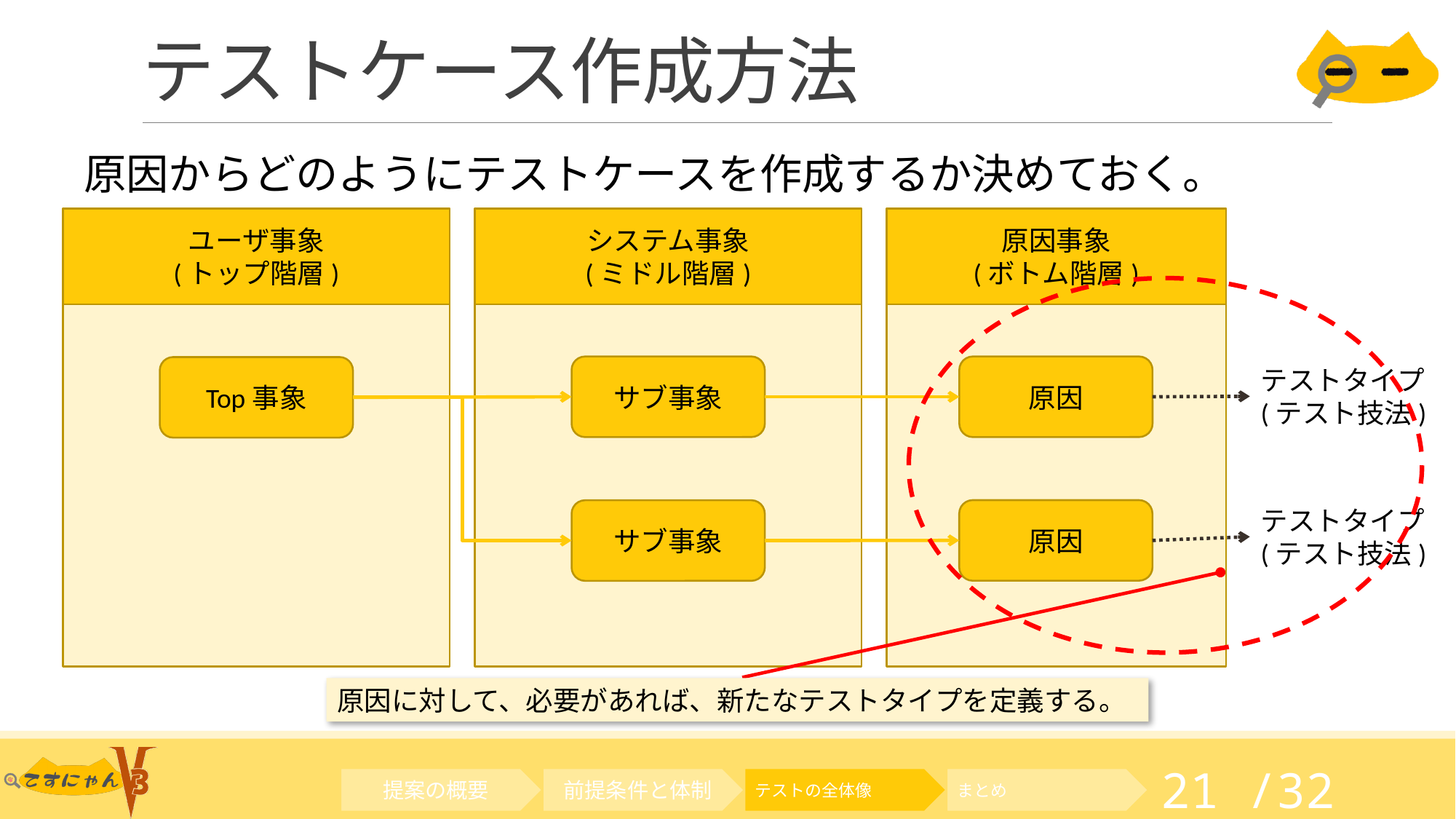

# テストケース作成方法
原因からどのようにテストケースを作成するか決めておく。

ユーザ事象
(トップ階層)

システム事象
(ミドル階層)

原因事象
(ボトム階層)

サブ事象
原因
Top事象
テストタイプ
(テスト技法)
テストタイプ
(テスト技法)
原因
サブ事象
原因に対して、必要があれば、新たなテストタイプを定義する。
テストの全体像
まとめ
提案の概要
前提条件と体制
21 /32